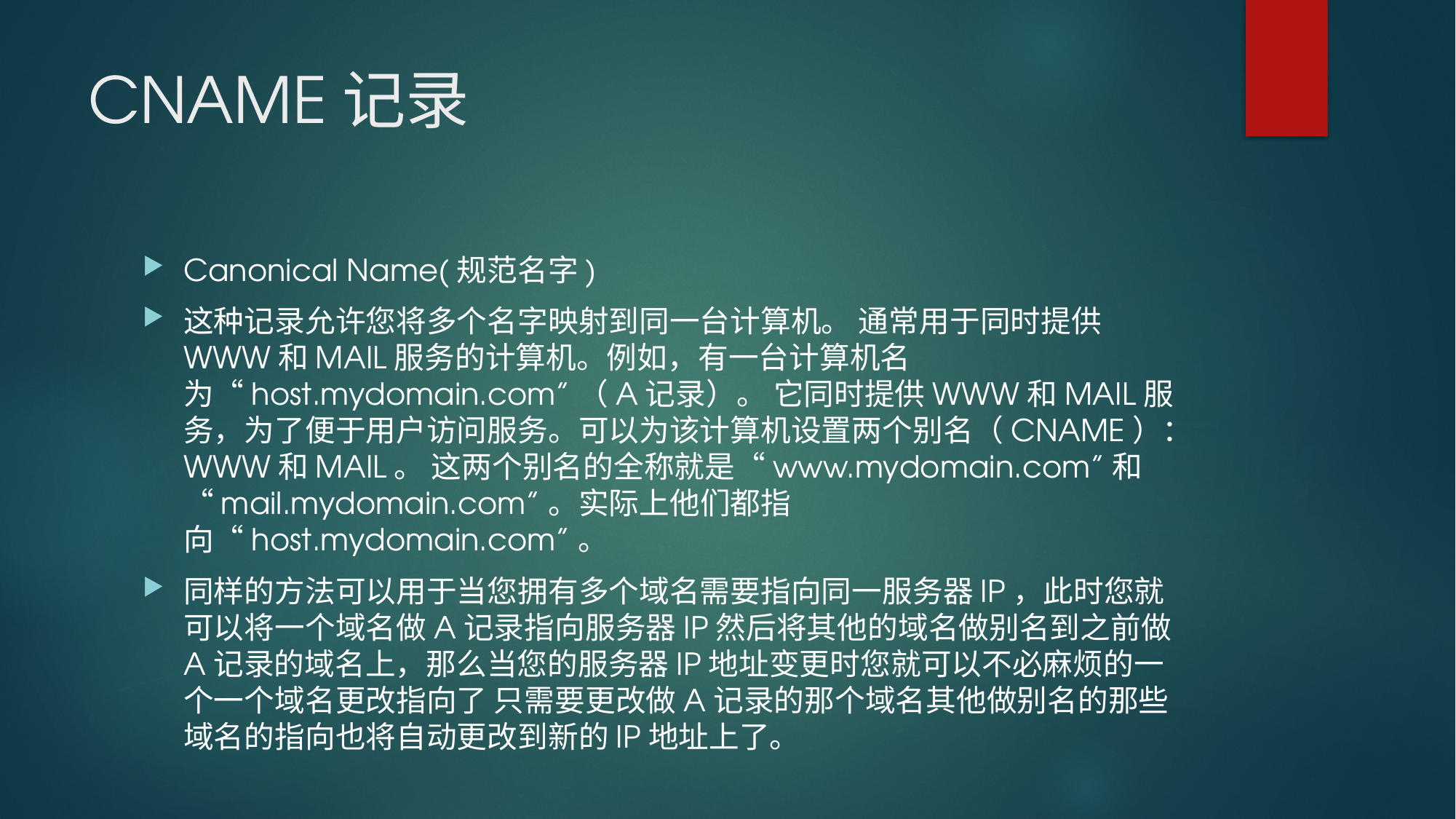

# CNAME记录
Canonical Name(规范名字)
这种记录允许您将多个名字映射到同一台计算机。 通常用于同时提供WWW和MAIL服务的计算机。例如，有一台计算机名为“host.mydomain.com”（A记录）。 它同时提供WWW和MAIL服务，为了便于用户访问服务。可以为该计算机设置两个别名（CNAME）：WWW和MAIL。 这两个别名的全称就是“www.mydomain.com”和“mail.mydomain.com”。实际上他们都指向“host.mydomain.com”。
同样的方法可以用于当您拥有多个域名需要指向同一服务器IP，此时您就可以将一个域名做A记录指向服务器IP然后将其他的域名做别名到之前做A记录的域名上，那么当您的服务器IP地址变更时您就可以不必麻烦的一个一个域名更改指向了 只需要更改做A记录的那个域名其他做别名的那些域名的指向也将自动更改到新的IP地址上了。